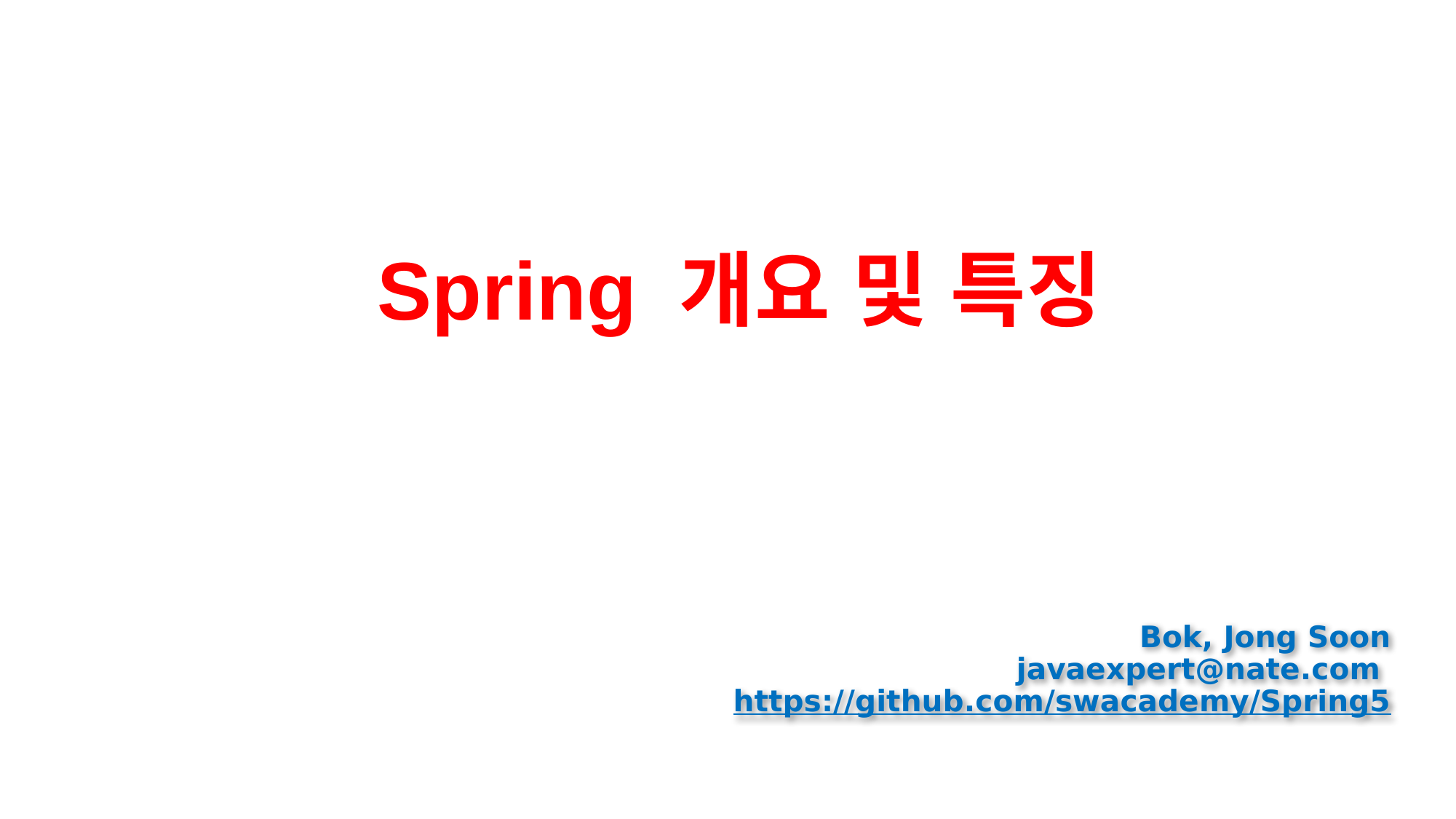

# Spring 개요 및 특징
Bok, Jong Soon
javaexpert@nate.com
https://github.com/swacademy/Spring5